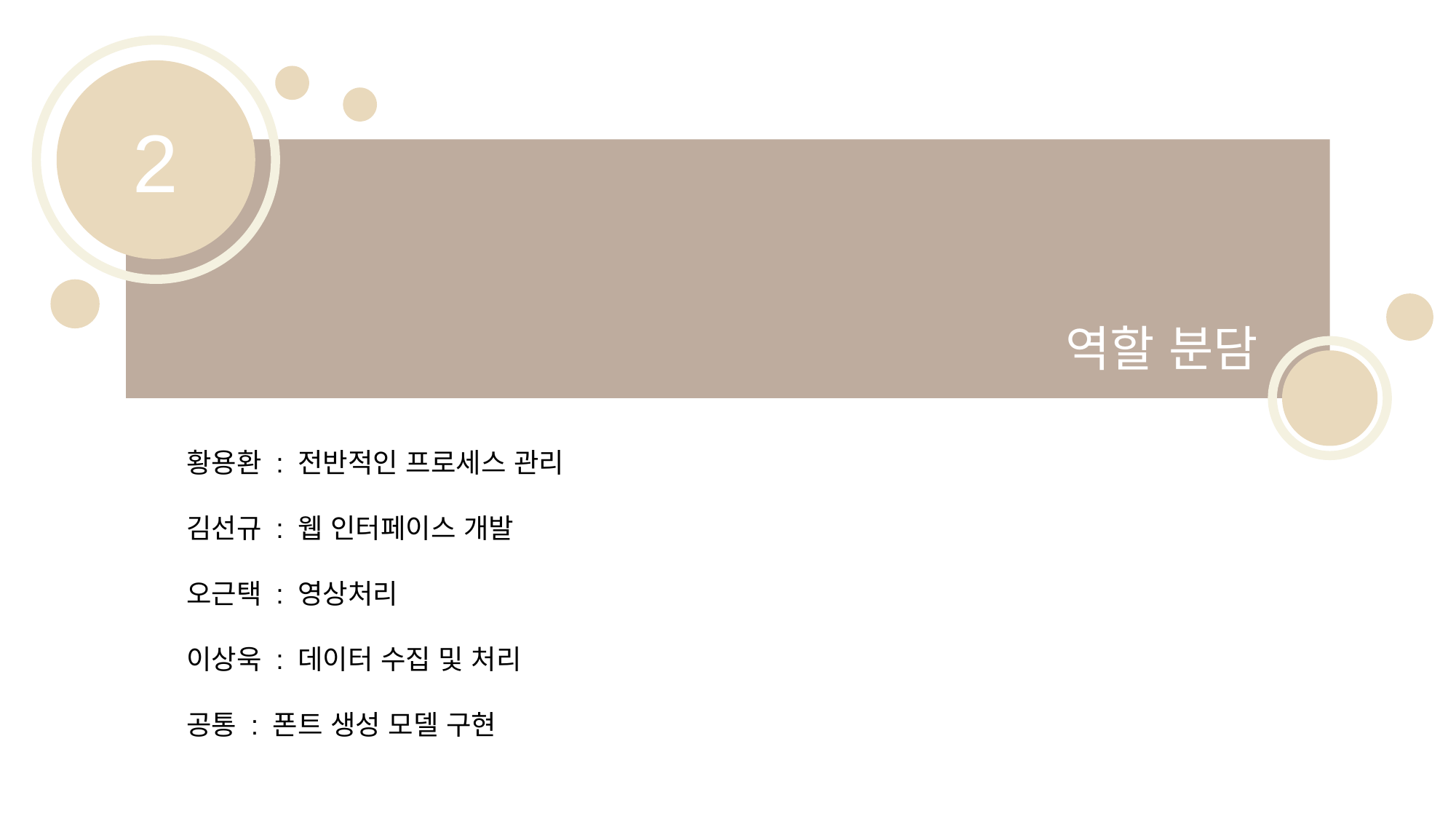

2

역할 분담

황용환 : 전반적인 프로세스 관리

김선규 : 웹 인터페이스 개발

오근택 : 영상처리

이상욱 : 데이터 수집 및 처리

공통 : 폰트 생성 모델 구현